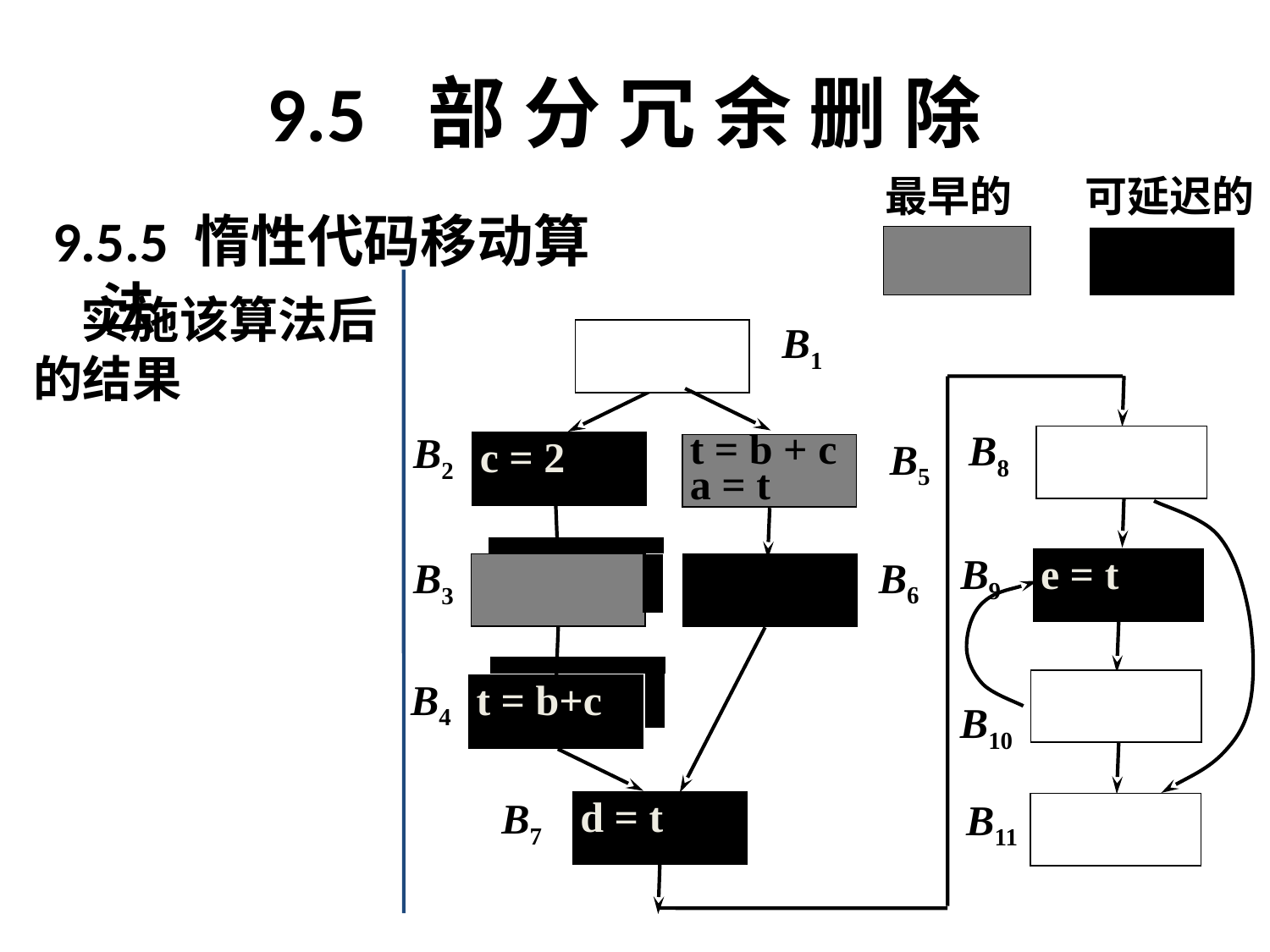

# 9.5  部 分 冗 余 删 除
最早的

可延迟的

B1

B8

B9
e = t

B10

B11

 B2
B5
c = 2
t = b + c
a = t

B6
 B3

 B4

t = b+c

B7
d = t

9.5.5 惰性代码移动算法
	实施该算法后
的结果